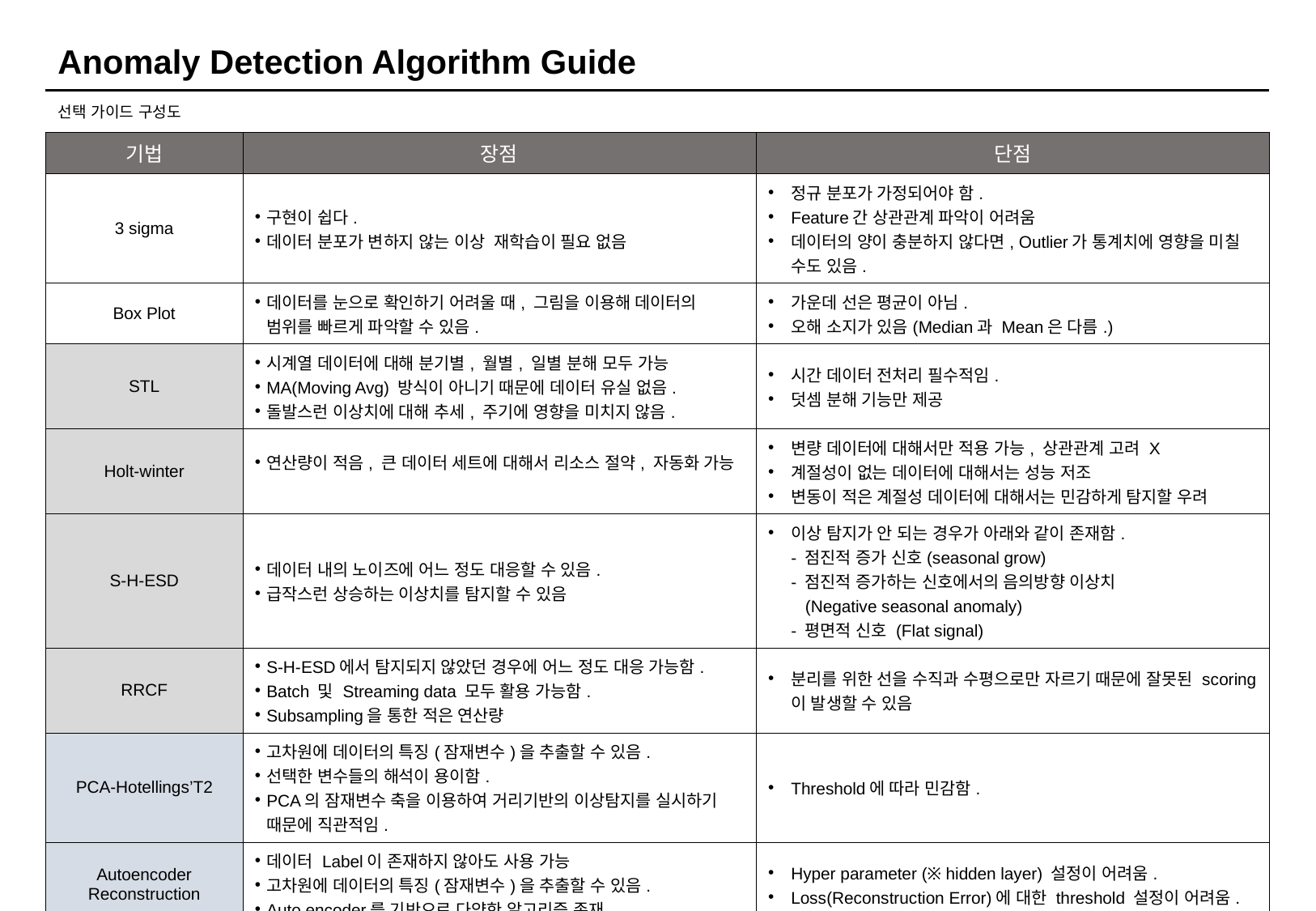

# Anomaly Detection Algorithm Guide
선택 가이드 구성도
| 기법 | 장점 | 단점 |
| --- | --- | --- |
| 3 sigma | 구현이 쉽다. 데이터 분포가 변하지 않는 이상 재학습이 필요 없음 | 정규 분포가 가정되어야 함. Feature간 상관관계 파악이 어려움 데이터의 양이 충분하지 않다면, Outlier가 통계치에 영향을 미칠 수도 있음. |
| Box Plot | 데이터를 눈으로 확인하기 어려울 때, 그림을 이용해 데이터의 범위를 빠르게 파악할 수 있음. | 가운데 선은 평균이 아님. 오해 소지가 있음(Median과 Mean은 다름.) |
| STL | 시계열 데이터에 대해 분기별, 월별, 일별 분해 모두 가능 MA(Moving Avg) 방식이 아니기 때문에 데이터 유실 없음. 돌발스런 이상치에 대해 추세, 주기에 영향을 미치지 않음. | 시간 데이터 전처리 필수적임. 덧셈 분해 기능만 제공 |
| Holt-winter | 연산량이 적음, 큰 데이터 세트에 대해서 리소스 절약, 자동화 가능 | 변량 데이터에 대해서만 적용 가능, 상관관계 고려 X 계절성이 없는 데이터에 대해서는 성능 저조 변동이 적은 계절성 데이터에 대해서는 민감하게 탐지할 우려 |
| S-H-ESD | 데이터 내의 노이즈에 어느 정도 대응할 수 있음. 급작스런 상승하는 이상치를 탐지할 수 있음 | 이상 탐지가 안 되는 경우가 아래와 같이 존재함. - 점진적 증가 신호(seasonal grow) - 점진적 증가하는 신호에서의 음의방향 이상치 (Negative seasonal anomaly) - 평면적 신호 (Flat signal) |
| RRCF | S-H-ESD에서 탐지되지 않았던 경우에 어느 정도 대응 가능함. Batch 및 Streaming data 모두 활용 가능함. Subsampling을 통한 적은 연산량 | 분리를 위한 선을 수직과 수평으로만 자르기 때문에 잘못된 scoring이 발생할 수 있음 |
| PCA-Hotellings’T2 | 고차원에 데이터의 특징(잠재변수)을 추출할 수 있음. 선택한 변수들의 해석이 용이함. PCA의 잠재변수 축을 이용하여 거리기반의 이상탐지를 실시하기 때문에 직관적임. | Threshold에 따라 민감함. |
| Autoencoder Reconstruction | 데이터 Label이 존재하지 않아도 사용 가능 고차원에 데이터의 특징(잠재변수)을 추출할 수 있음. Auto encoder를 기반으로 다양한 알고리즘 존재 | Hyper parameter (※ hidden layer) 설정이 어려움. Loss(Reconstruction Error)에 대한 threshold 설정이 어려움. |
2